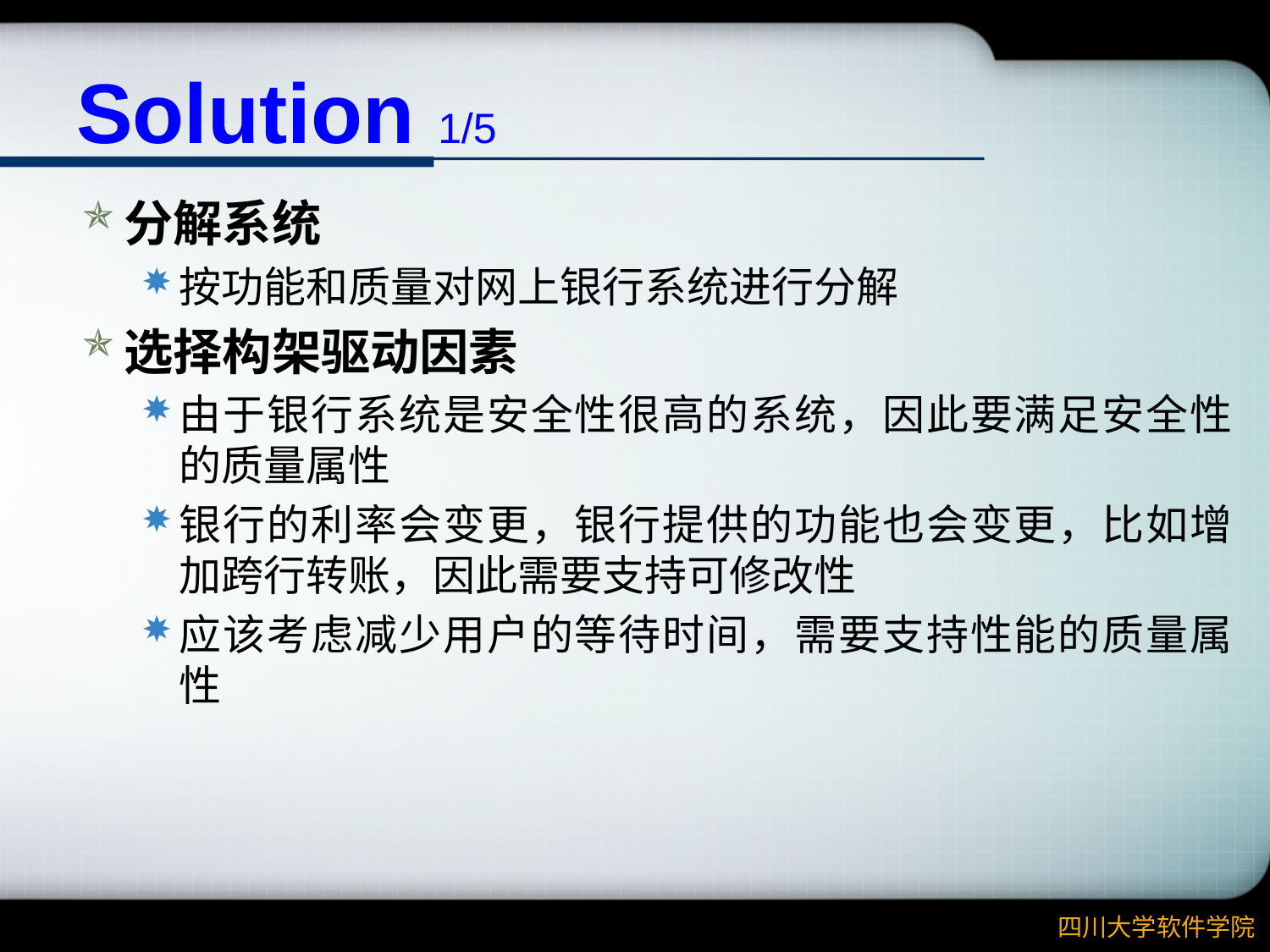

# Solution 1/5
分解系统
按功能和质量对网上银行系统进行分解
选择构架驱动因素
由于银行系统是安全性很高的系统，因此要满足安全性的质量属性
银行的利率会变更，银行提供的功能也会变更，比如增加跨行转账，因此需要支持可修改性
应该考虑减少用户的等待时间，需要支持性能的质量属性